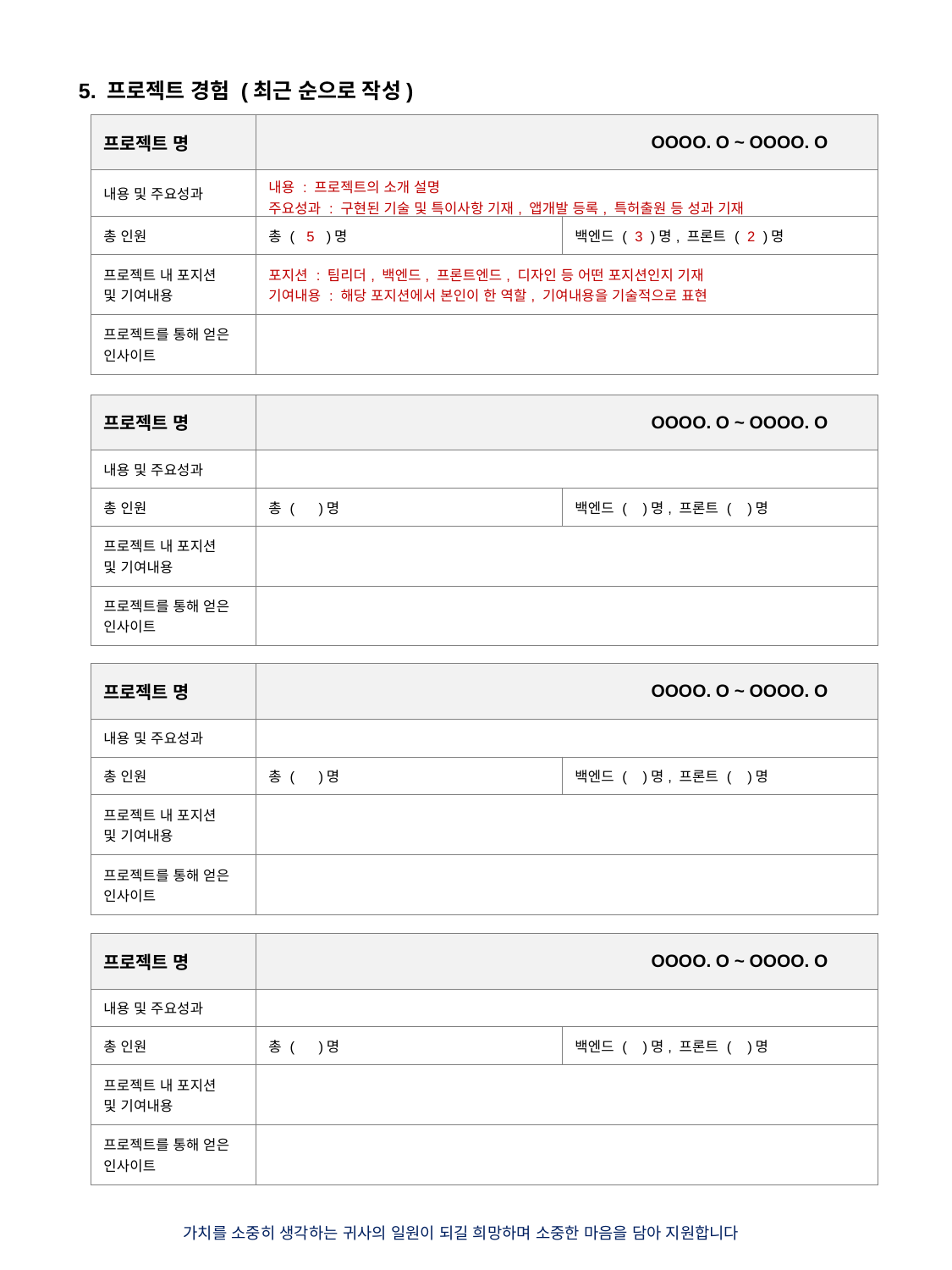

5. 프로젝트 경험 (최근 순으로 작성)
| 프로젝트 명 |  |  | OOOO. O ~ OOOO. O |
| --- | --- | --- | --- |
| 내용 및 주요성과 | 내용 : 프로젝트의 소개 설명 주요성과 : 구현된 기술 및 특이사항 기재, 앱개발 등록, 특허출원 등 성과 기재 |  |  |
| 총 인원 | 총 ( 5 )명 | 백엔드 ( 3 )명, 프론트 ( 2 )명 |  |
| 프로젝트 내 포지션 및 기여내용 | 포지션 : 팀리더, 백엔드, 프론트엔드, 디자인 등 어떤 포지션인지 기재 기여내용 : 해당 포지션에서 본인이 한 역할, 기여내용을 기술적으로 표현 |  |  |
| 프로젝트를 통해 얻은 인사이트 |  |  |  |
| 프로젝트 명 |  |  | OOOO. O ~ OOOO. O |
| --- | --- | --- | --- |
| 내용 및 주요성과 |  |  |  |
| 총 인원 | 총 ( )명 | 백엔드 ( )명, 프론트 ( )명 |  |
| 프로젝트 내 포지션 및 기여내용 |  |  |  |
| 프로젝트를 통해 얻은 인사이트 |  |  |  |
| 프로젝트 명 |  |  | OOOO. O ~ OOOO. O |
| --- | --- | --- | --- |
| 내용 및 주요성과 |  |  |  |
| 총 인원 | 총 ( )명 | 백엔드 ( )명, 프론트 ( )명 |  |
| 프로젝트 내 포지션 및 기여내용 |  |  |  |
| 프로젝트를 통해 얻은 인사이트 |  |  |  |
| 프로젝트 명 |  |  | OOOO. O ~ OOOO. O |
| --- | --- | --- | --- |
| 내용 및 주요성과 |  |  |  |
| 총 인원 | 총 ( )명 | 백엔드 ( )명, 프론트 ( )명 |  |
| 프로젝트 내 포지션 및 기여내용 |  |  |  |
| 프로젝트를 통해 얻은 인사이트 |  |  |  |
가치를 소중히 생각하는 귀사의 일원이 되길 희망하며 소중한 마음을 담아 지원합니다